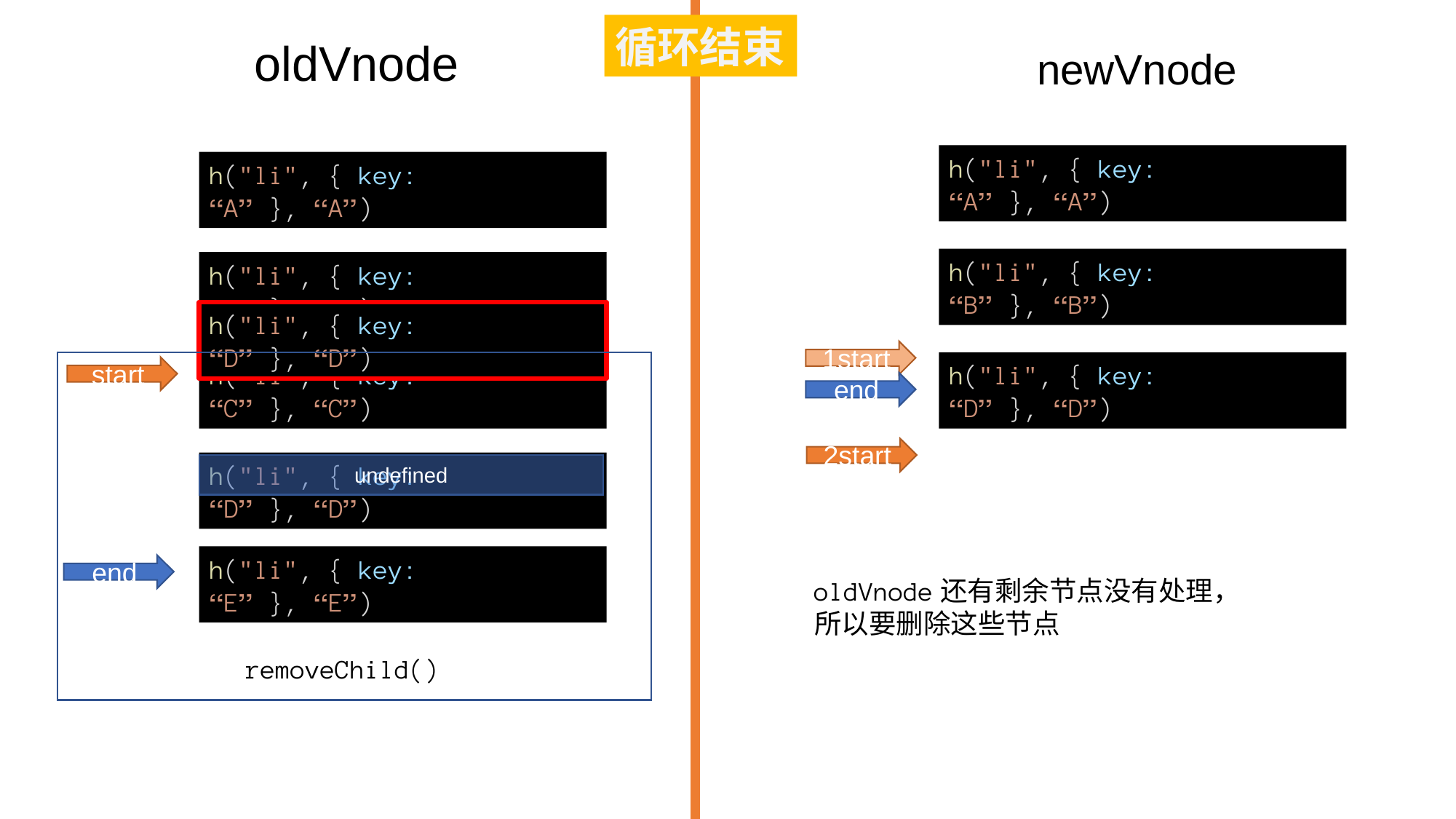

循环结束
oldVnode
newVnode
h("li", { key: “A” }, “A”)
h("li", { key: “A” }, “A”)
h("li", { key: “B” }, “B”)
h("li", { key: “B” }, “B”)
h("li", { key: “D” }, “D”)
1start

h("li", { key: “C” }, “C”)
h("li", { key: “D” }, “D”)
start
end
2start
h("li", { key: “D” }, “D”)
undefined
h("li", { key: “E” }, “E”)
end
oldVnode还有剩余节点没有处理，
所以要删除这些节点
removeChild()